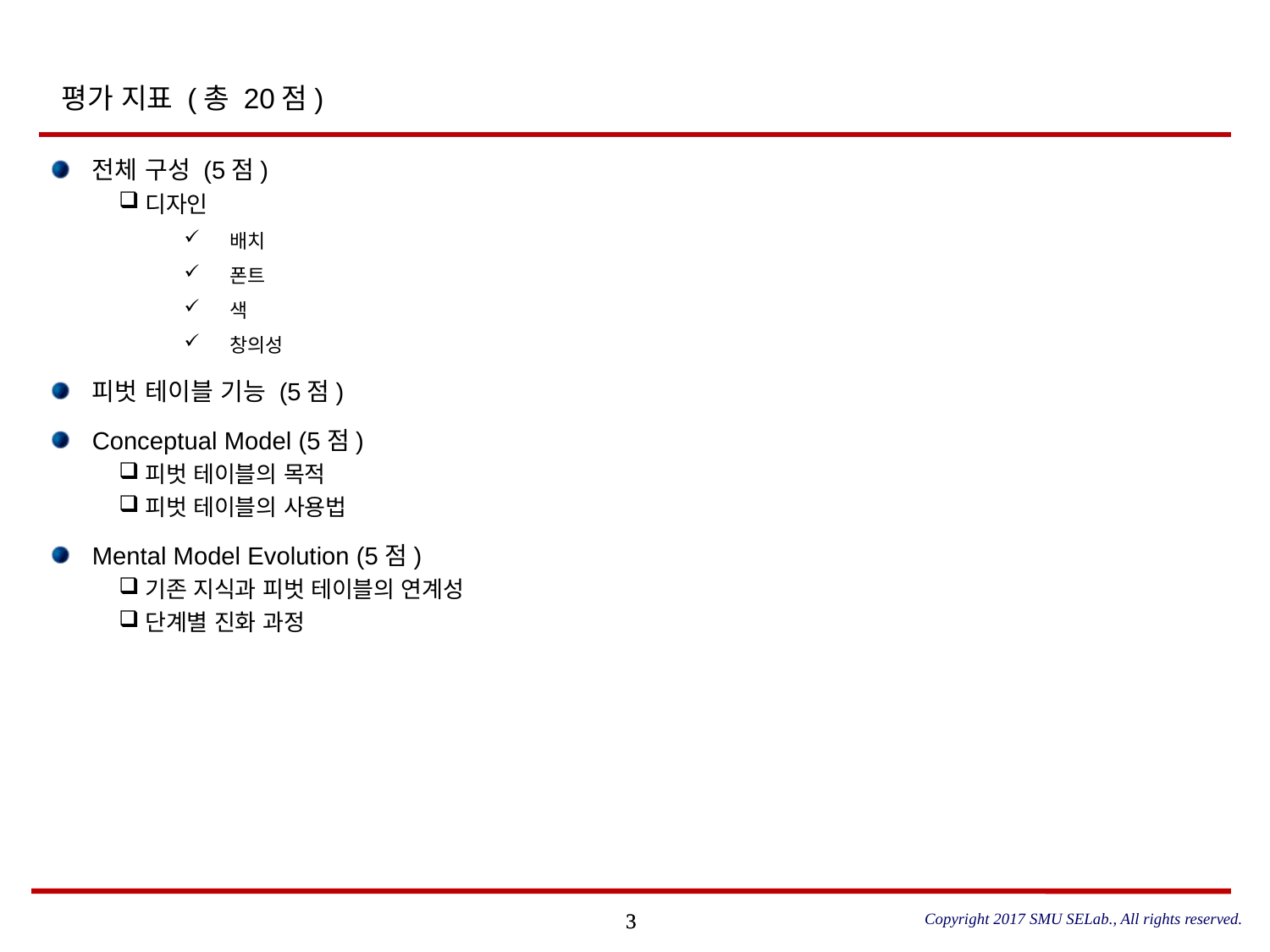

# 평가 지표 (총 20점)
전체 구성 (5점)
디자인
배치
폰트
색
창의성
피벗 테이블 기능 (5점)
Conceptual Model (5점)
피벗 테이블의 목적
피벗 테이블의 사용법
Mental Model Evolution (5점)
기존 지식과 피벗 테이블의 연계성
단계별 진화 과정
Copyright 2017 SMU SELab., All rights reserved.